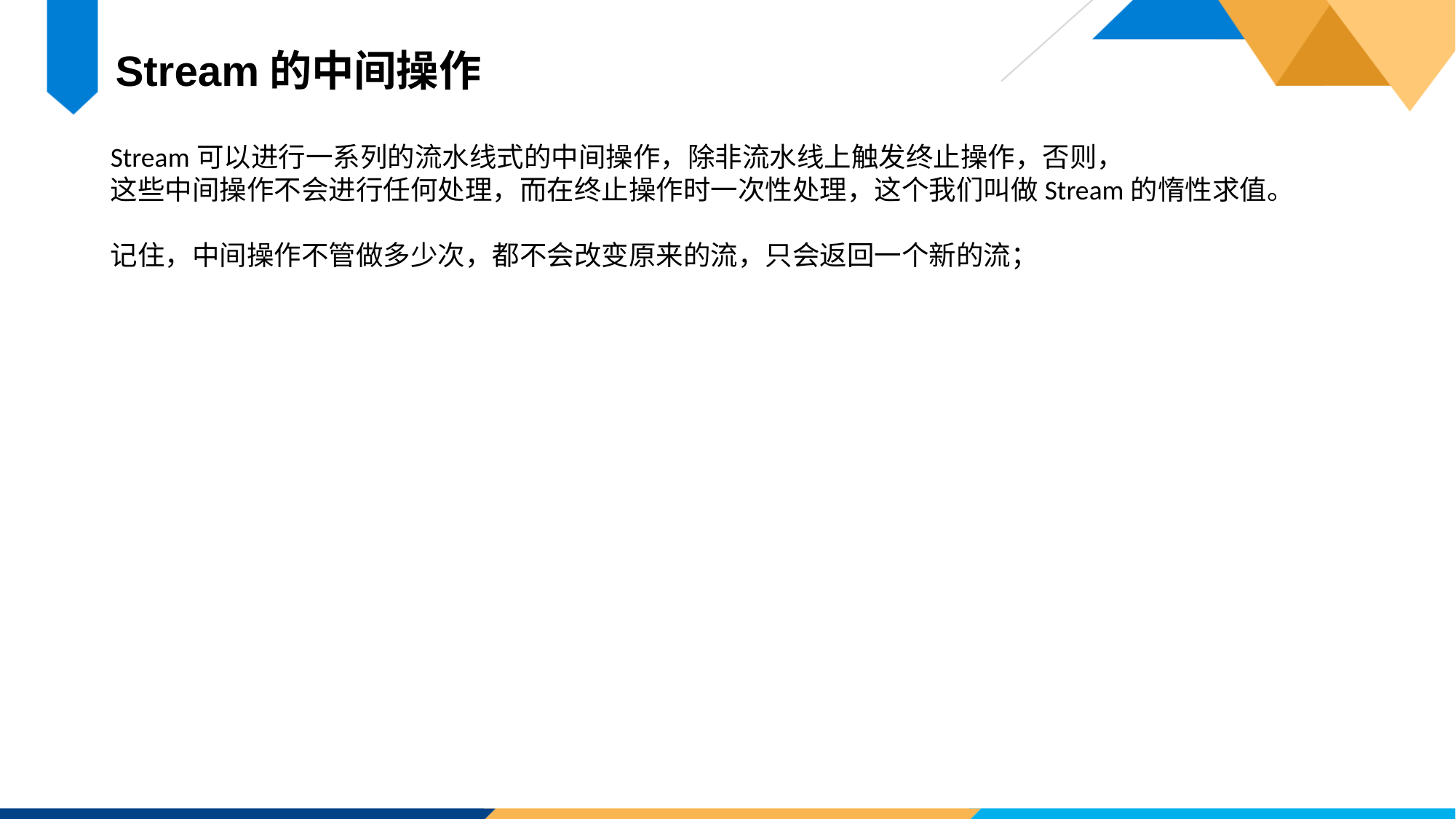

Stream的中间操作
Stream可以进行一系列的流水线式的中间操作，除非流水线上触发终止操作，否则，
这些中间操作不会进行任何处理，而在终止操作时一次性处理，这个我们叫做Stream的惰性求值。

记住，中间操作不管做多少次，都不会改变原来的流，只会返回一个新的流；